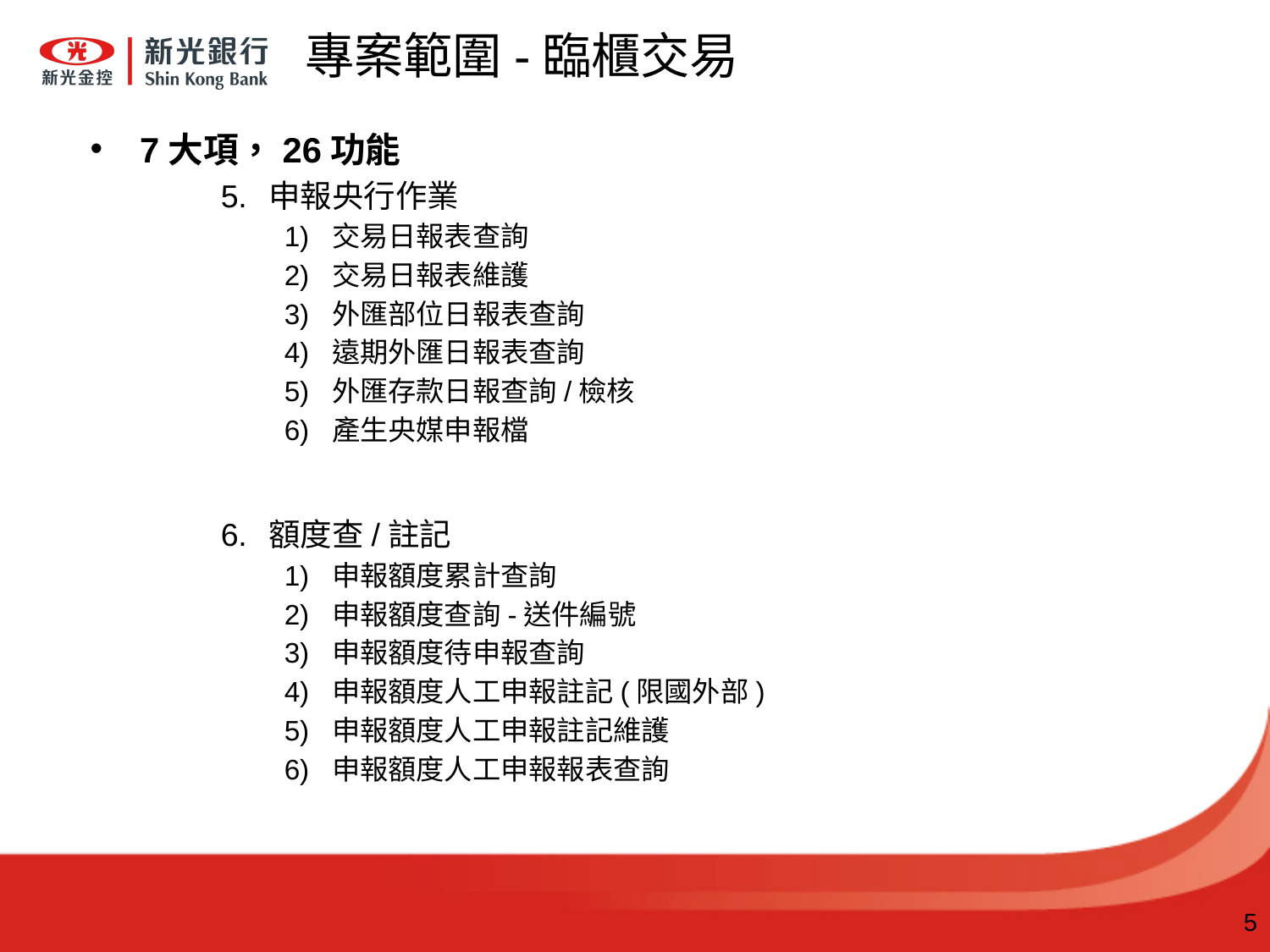

# 專案範圍-臨櫃交易
7大項，26功能
申報央行作業
交易日報表查詢
交易日報表維護
外匯部位日報表查詢
遠期外匯日報表查詢
外匯存款日報查詢/檢核
產生央媒申報檔

額度查/註記
申報額度累計查詢
申報額度查詢-送件編號
申報額度待申報查詢
申報額度人工申報註記(限國外部)
申報額度人工申報註記維護
申報額度人工申報報表查詢